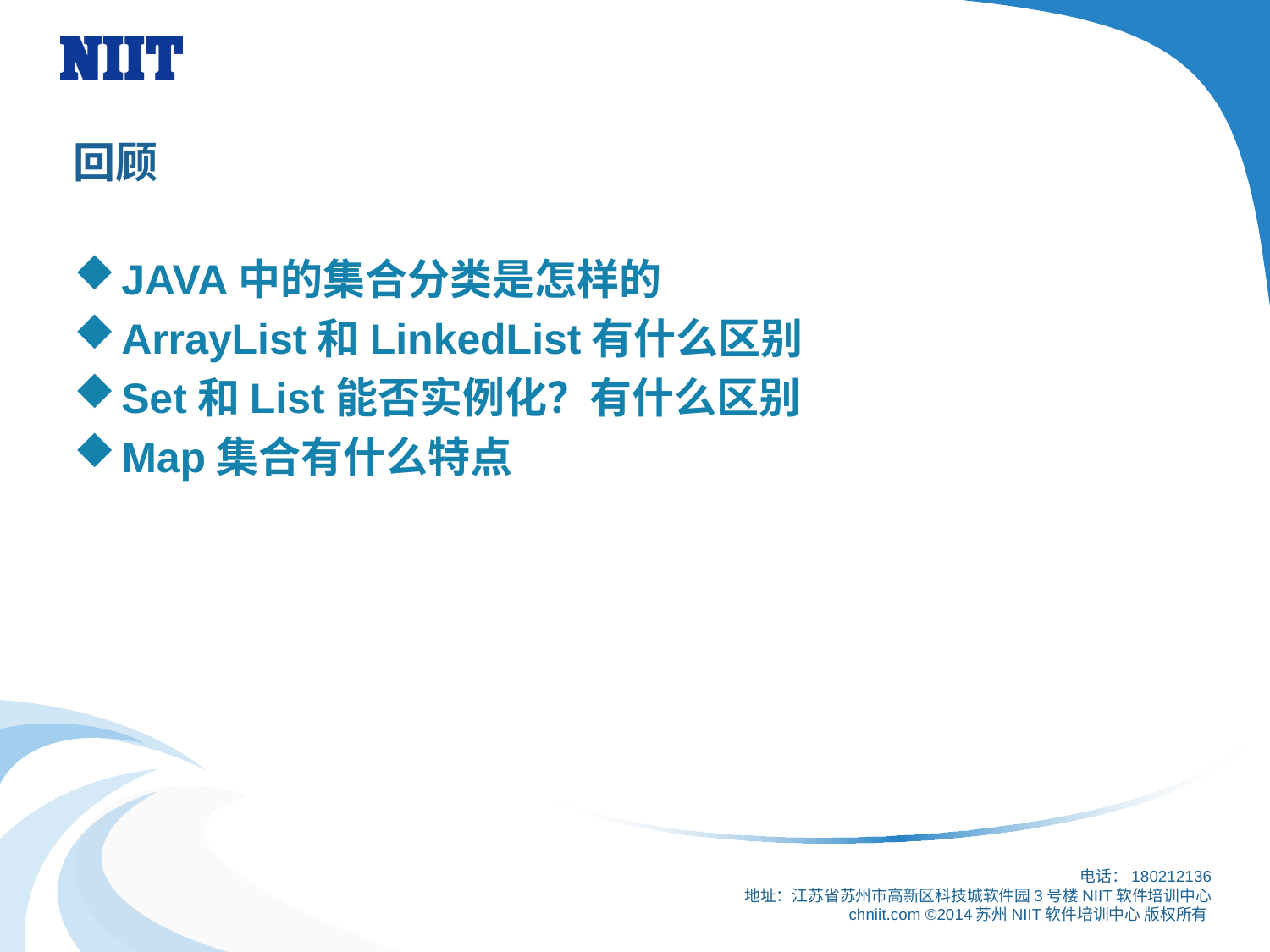

# 回顾
JAVA中的集合分类是怎样的
ArrayList和LinkedList有什么区别
Set和List能否实例化？有什么区别
Map集合有什么特点